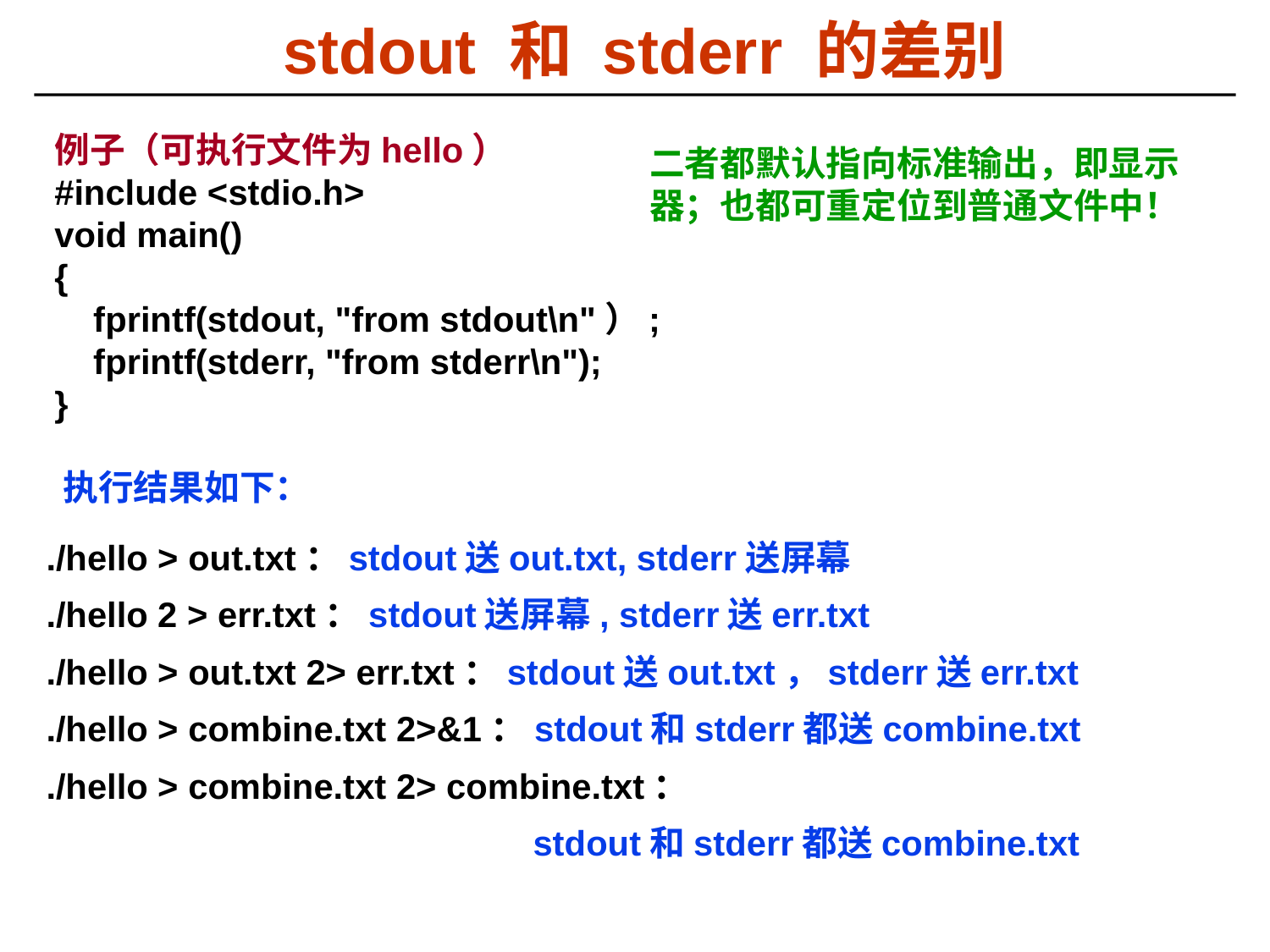

# stdout 和 stderr 的差别
例子（可执行文件为hello）
#include <stdio.h>
void main()
{
    fprintf(stdout, "from stdout\n"）;
    fprintf(stderr, "from stderr\n");
}
二者都默认指向标准输出，即显示器；也都可重定位到普通文件中！
执行结果如下：
./hello > out.txt：stdout送out.txt, stderr送屏幕
./hello 2 > err.txt：stdout送屏幕, stderr送err.txt
./hello > out.txt 2> err.txt：stdout送out.txt，stderr送err.txt
./hello > combine.txt 2>&1：stdout和stderr都送combine.txt
./hello > combine.txt 2> combine.txt：
                                                  stdout和stderr都送combine.txt